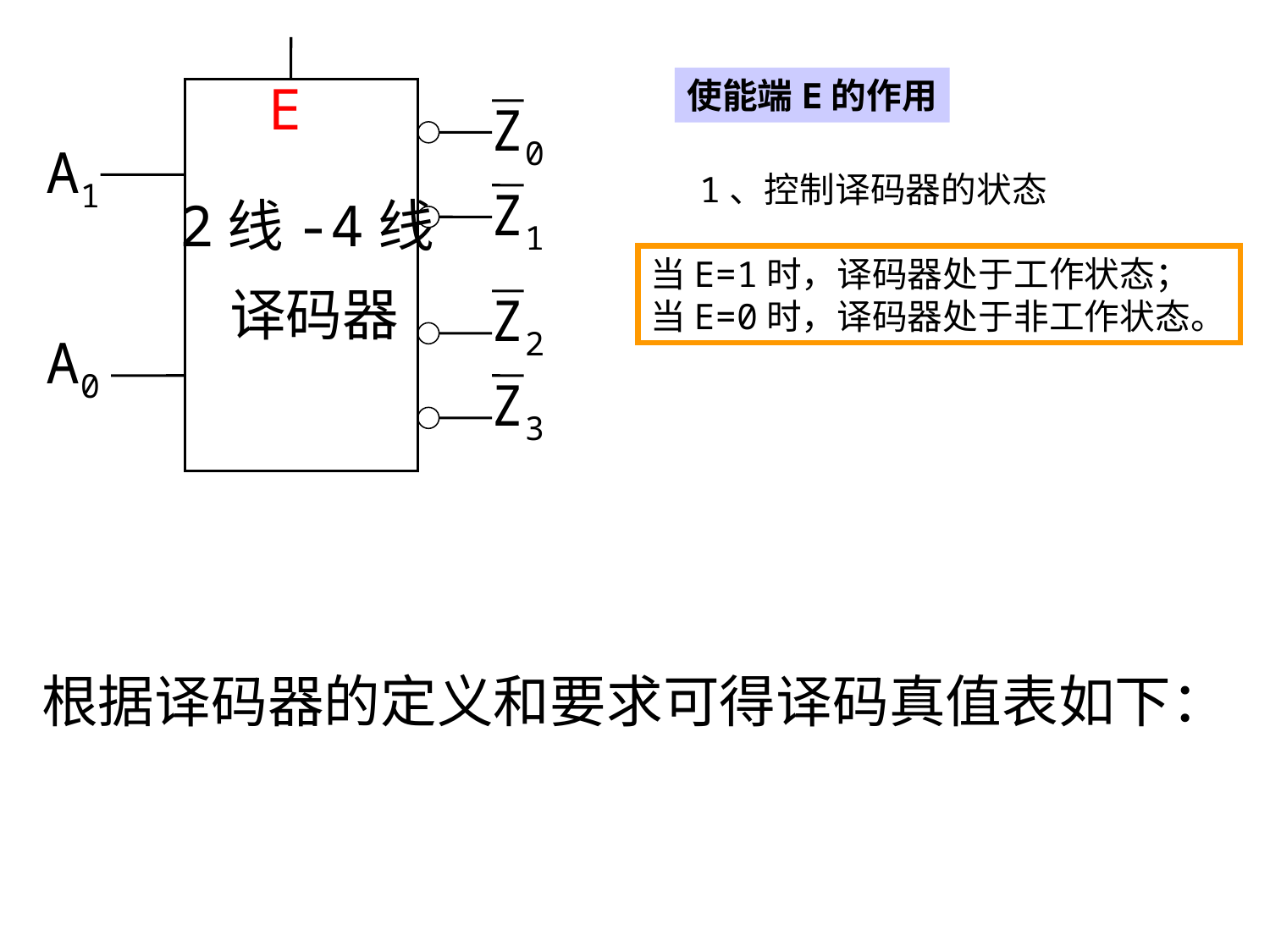

E

Z0

A1

Z1

2线-4线

译码器
Z2

A0

Z3

使能端E的作用
1、控制译码器的状态
当E=1时，译码器处于工作状态；
当E=0时，译码器处于非工作状态。
根据译码器的定义和要求可得译码真值表如下：
20